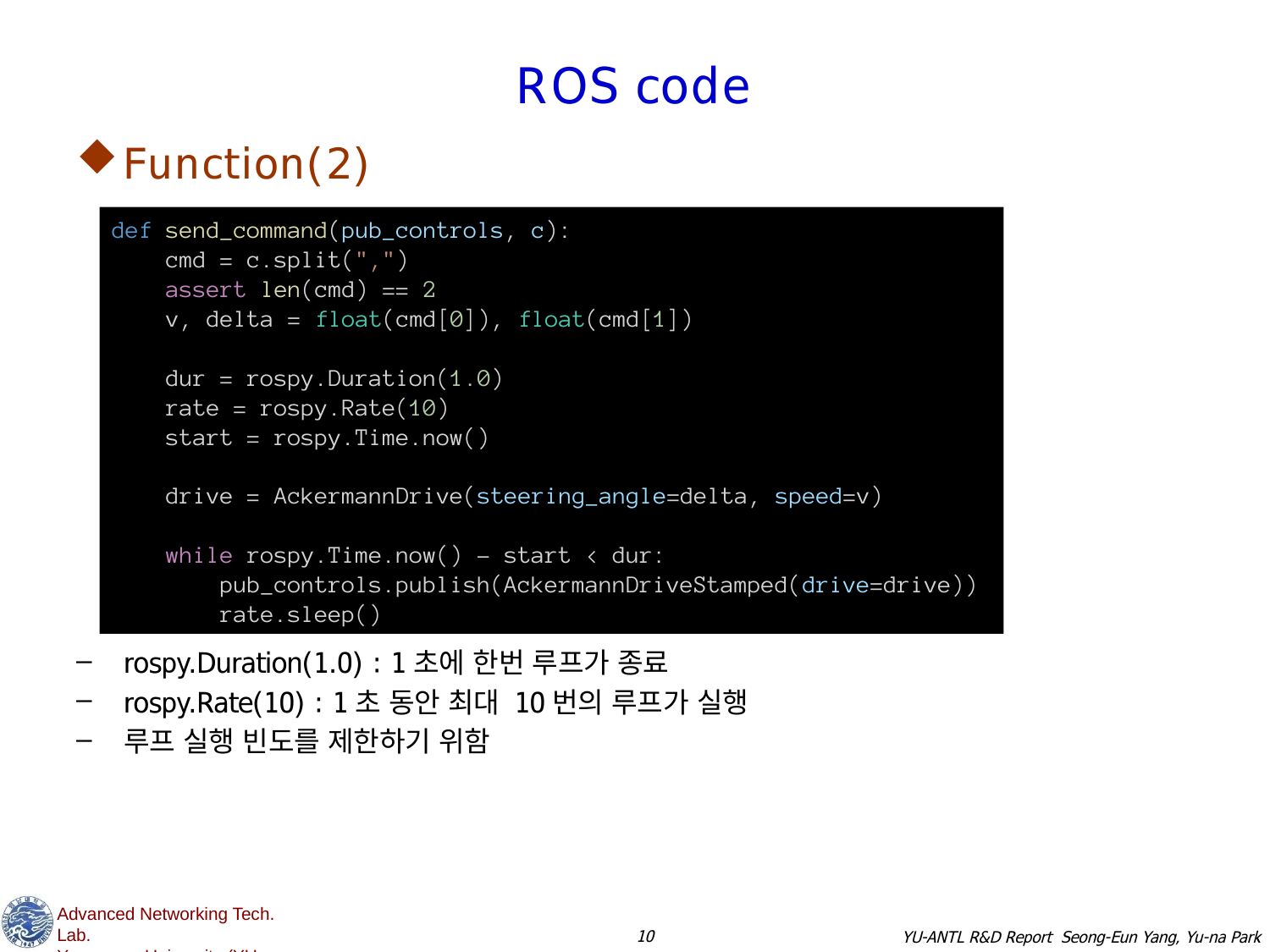

# ROS code
Function(2)

def send_command(pub_controls, c):
    cmd = c.split(",")
    assert len(cmd) == 2
    v, delta = float(cmd[0]), float(cmd[1])
    dur = rospy.Duration(1.0)
    rate = rospy.Rate(10)
    start = rospy.Time.now()
    drive = AckermannDrive(steering_angle=delta, speed=v)
    while rospy.Time.now() - start < dur:
        pub_controls.publish(AckermannDriveStamped(drive=drive))
        rate.sleep()
rospy.Duration(1.0) : 1초에 한번 루프가 종료
rospy.Rate(10) : 1초 동안 최대 10번의 루프가 실행
루프 실행 빈도를 제한하기 위함